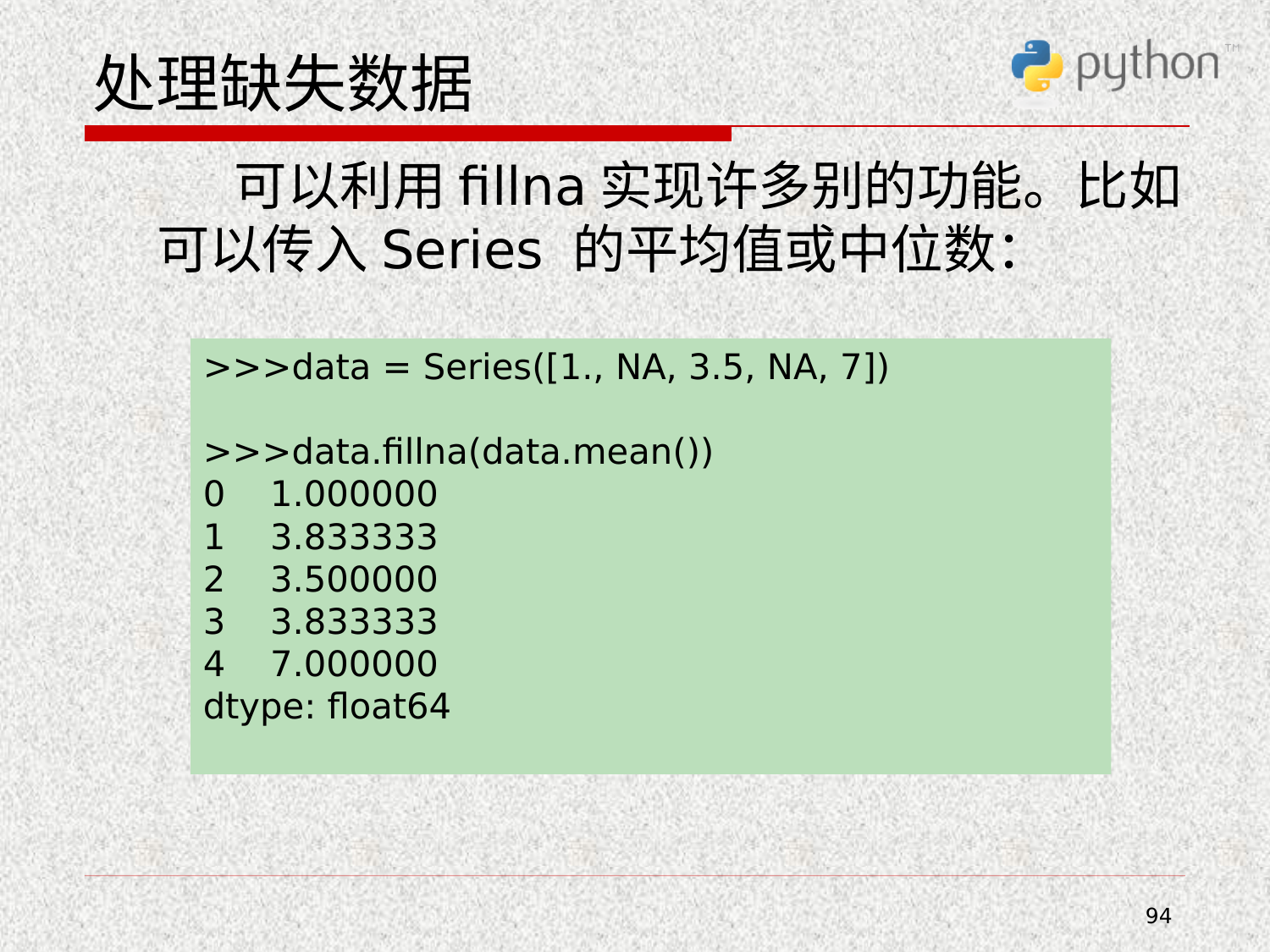

# 处理缺失数据
           可以利用fillna实现许多别的功能。比如可以传入Series 的平均值或中位数：

>>>data = Series([1., NA, 3.5, NA, 7])

>>>data.fillna(data.mean())
0    1.000000
1    3.833333
2    3.500000
3    3.833333
4    7.000000
dtype: float64

94